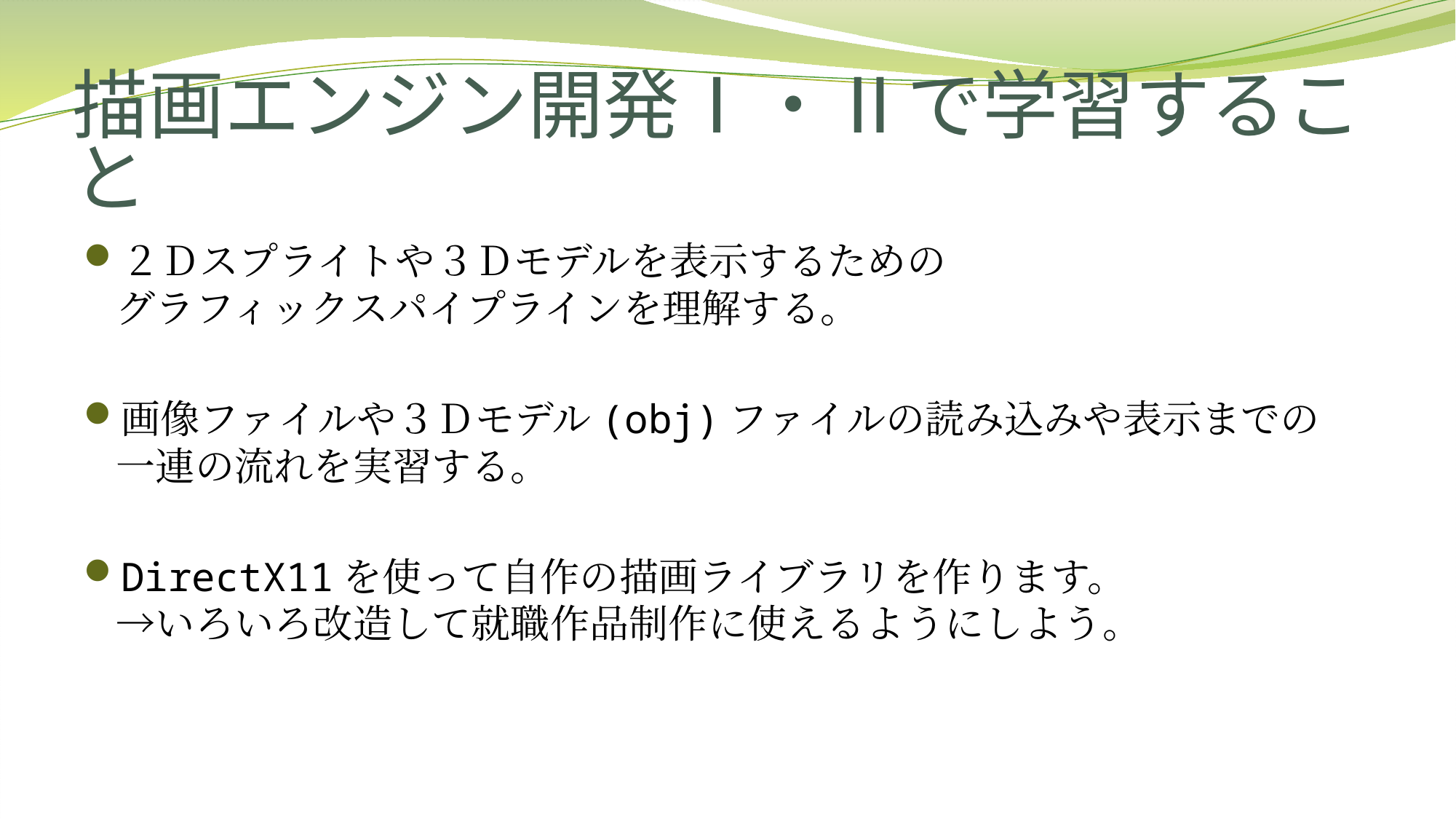

# 描画エンジン開発Ⅰ・Ⅱで学習すること
２Ｄスプライトや３Ｄモデルを表示するための
グラフィックスパイプラインを理解する。

画像ファイルや３Ｄモデル(obj)ファイルの読み込みや表示までの
一連の流れを実習する。

DirectX11を使って自作の描画ライブラリを作ります。
→いろいろ改造して就職作品制作に使えるようにしよう。